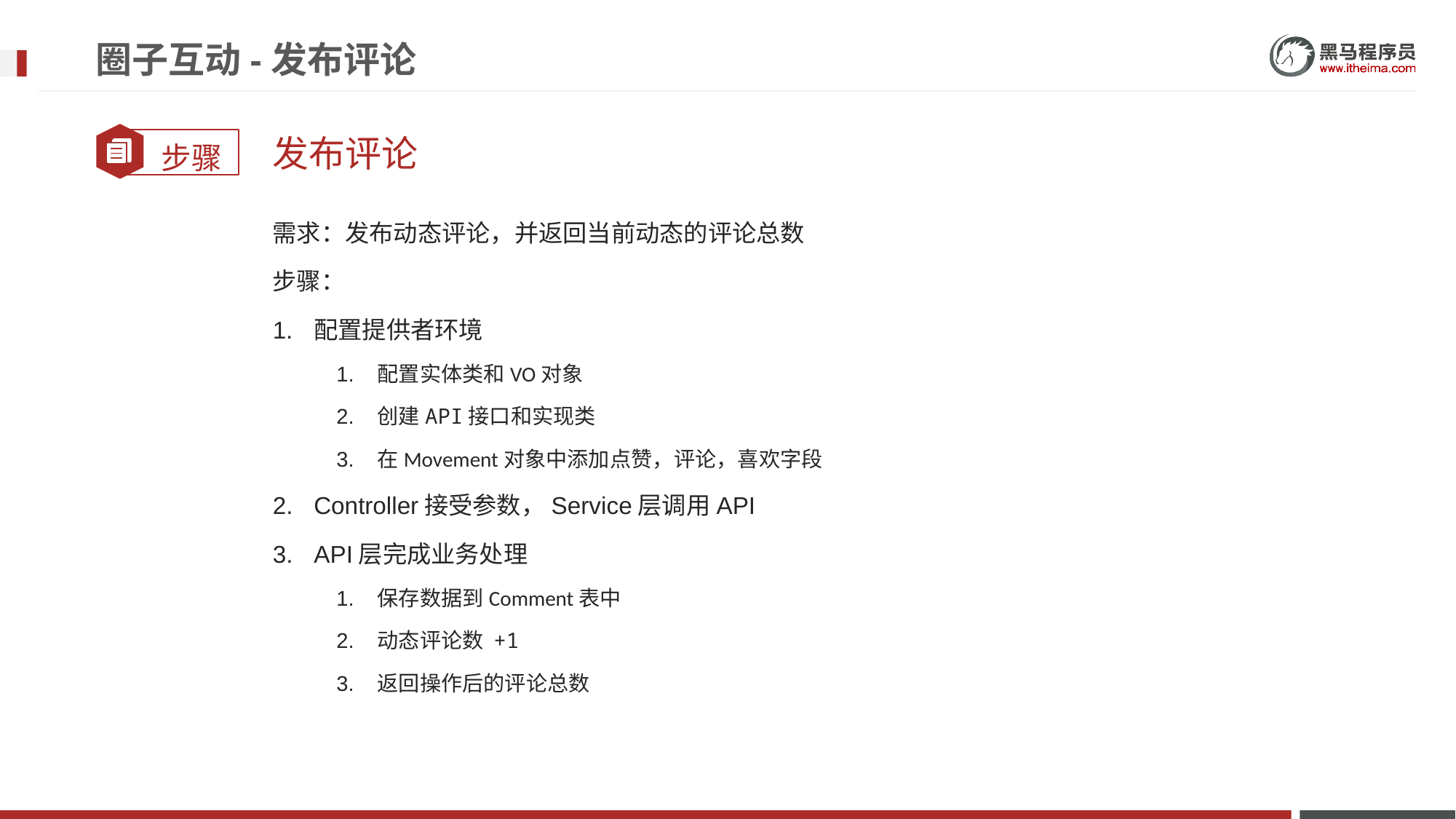

# 圈子互动-发布评论
发布评论
需求：发布动态评论，并返回当前动态的评论总数
步骤：
配置提供者环境
配置实体类和VO对象
创建API接口和实现类
在Movement对象中添加点赞，评论，喜欢字段
Controller接受参数，Service层调用API
API层完成业务处理
保存数据到Comment表中
动态评论数 +1
返回操作后的评论总数